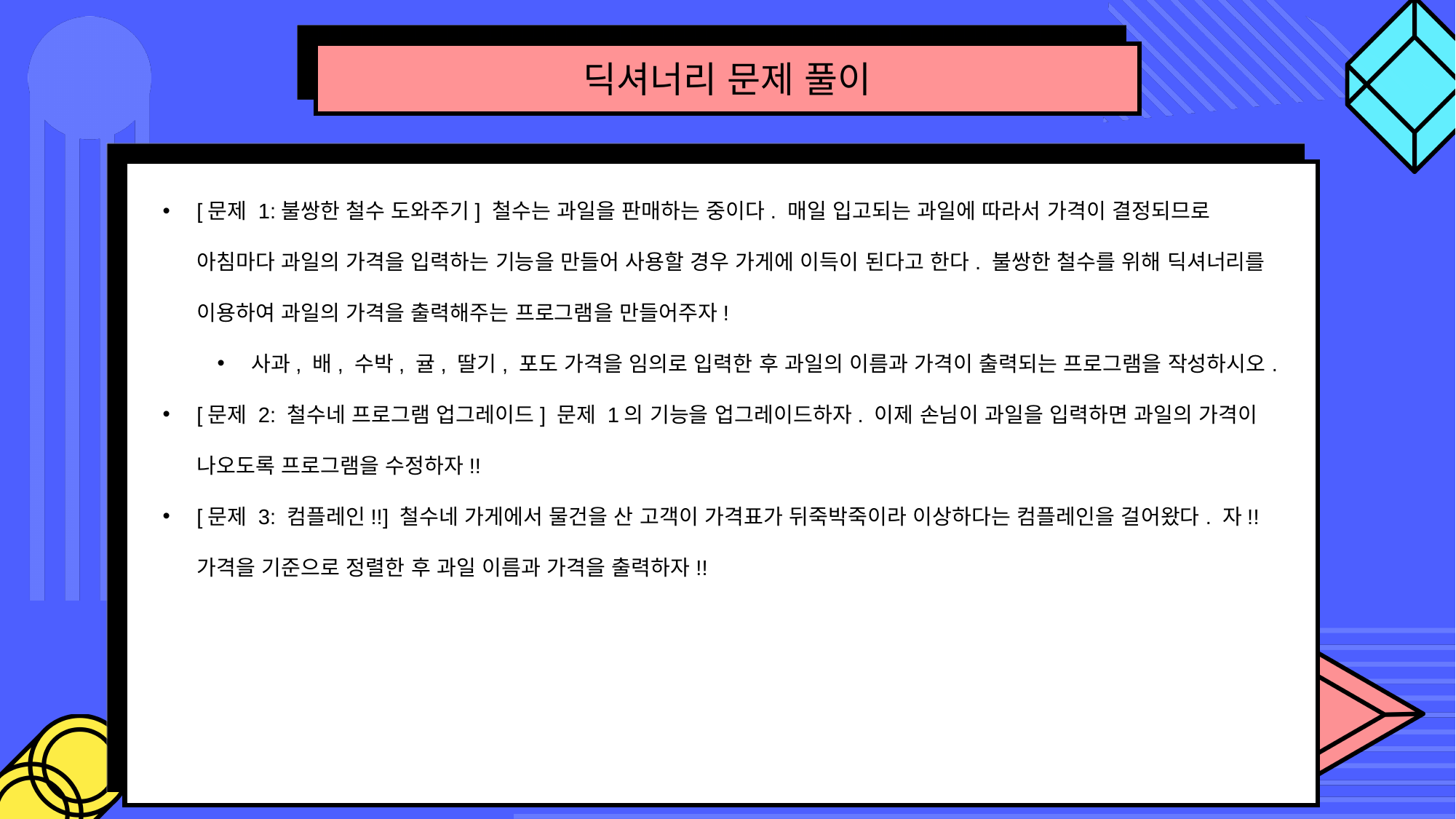

딕셔너리 문제 풀이

[문제 1:불쌍한 철수 도와주기] 철수는 과일을 판매하는 중이다. 매일 입고되는 과일에 따라서 가격이 결정되므로 아침마다 과일의 가격을 입력하는 기능을 만들어 사용할 경우 가게에 이득이 된다고 한다. 불쌍한 철수를 위해 딕셔너리를 이용하여 과일의 가격을 출력해주는 프로그램을 만들어주자!
사과, 배, 수박, 귤, 딸기, 포도 가격을 임의로 입력한 후 과일의 이름과 가격이 출력되는 프로그램을 작성하시오.
[문제 2: 철수네 프로그램 업그레이드] 문제 1의 기능을 업그레이드하자. 이제 손님이 과일을 입력하면 과일의 가격이 나오도록 프로그램을 수정하자!!
[문제 3: 컴플레인!!] 철수네 가게에서 물건을 산 고객이 가격표가 뒤죽박죽이라 이상하다는 컴플레인을 걸어왔다. 자!! 가격을 기준으로 정렬한 후 과일 이름과 가격을 출력하자!!